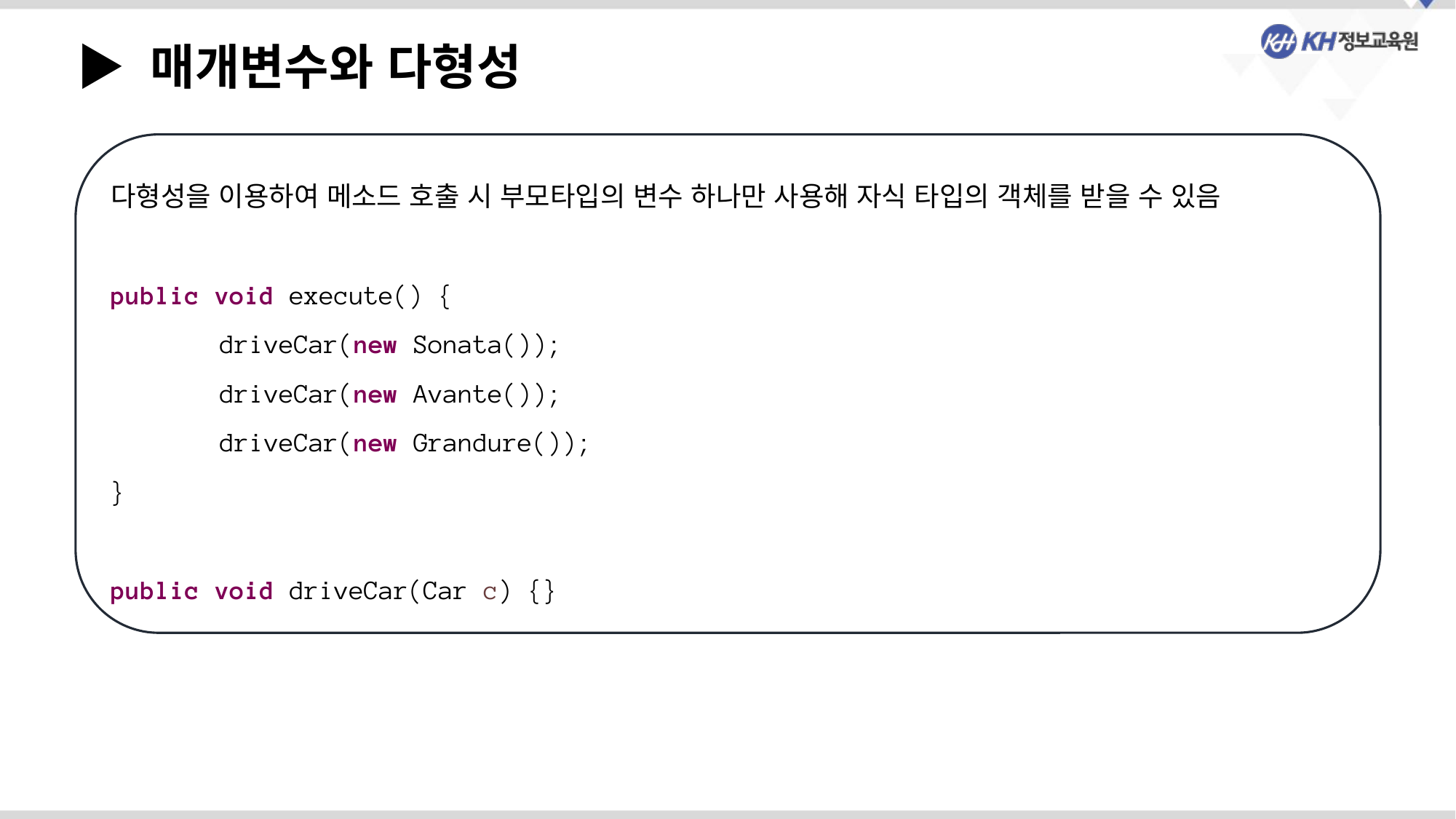

▶ 매개변수와 다형성
다형성을 이용하여 메소드 호출 시 부모타입의 변수 하나만 사용해 자식 타입의 객체를 받을 수 있음

public void execute() {
	driveCar(new Sonata());
	driveCar(new Avante());
	driveCar(new Grandure());
}

public void driveCar(Car c) {}